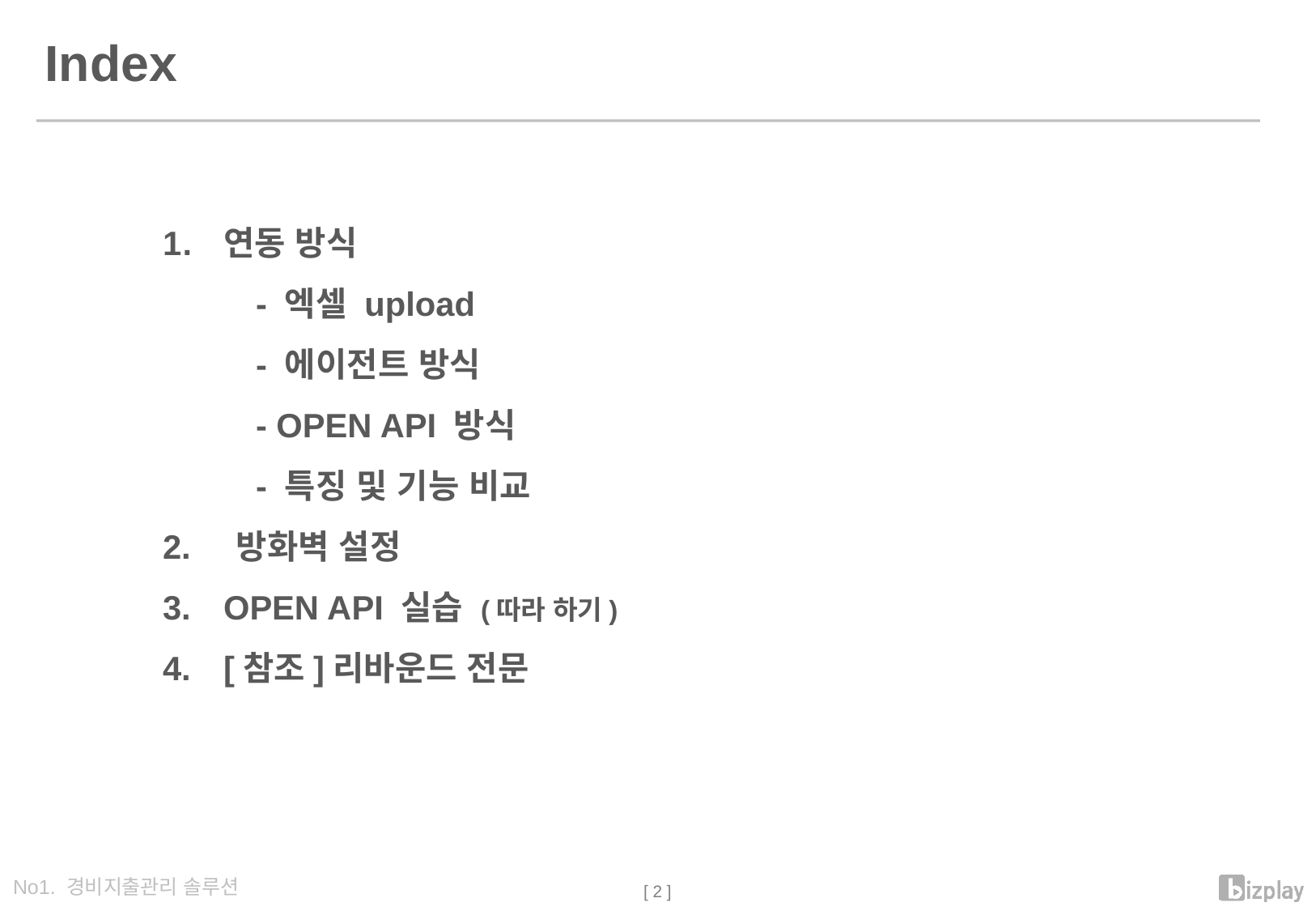

Index
연동 방식
          - 엑셀 upload
          - 에이전트 방식
          - OPEN API 방식
          - 특징 및 기능 비교
2.    방화벽 설정
OPEN API 실습 (따라 하기)
[참조]리바운드 전문